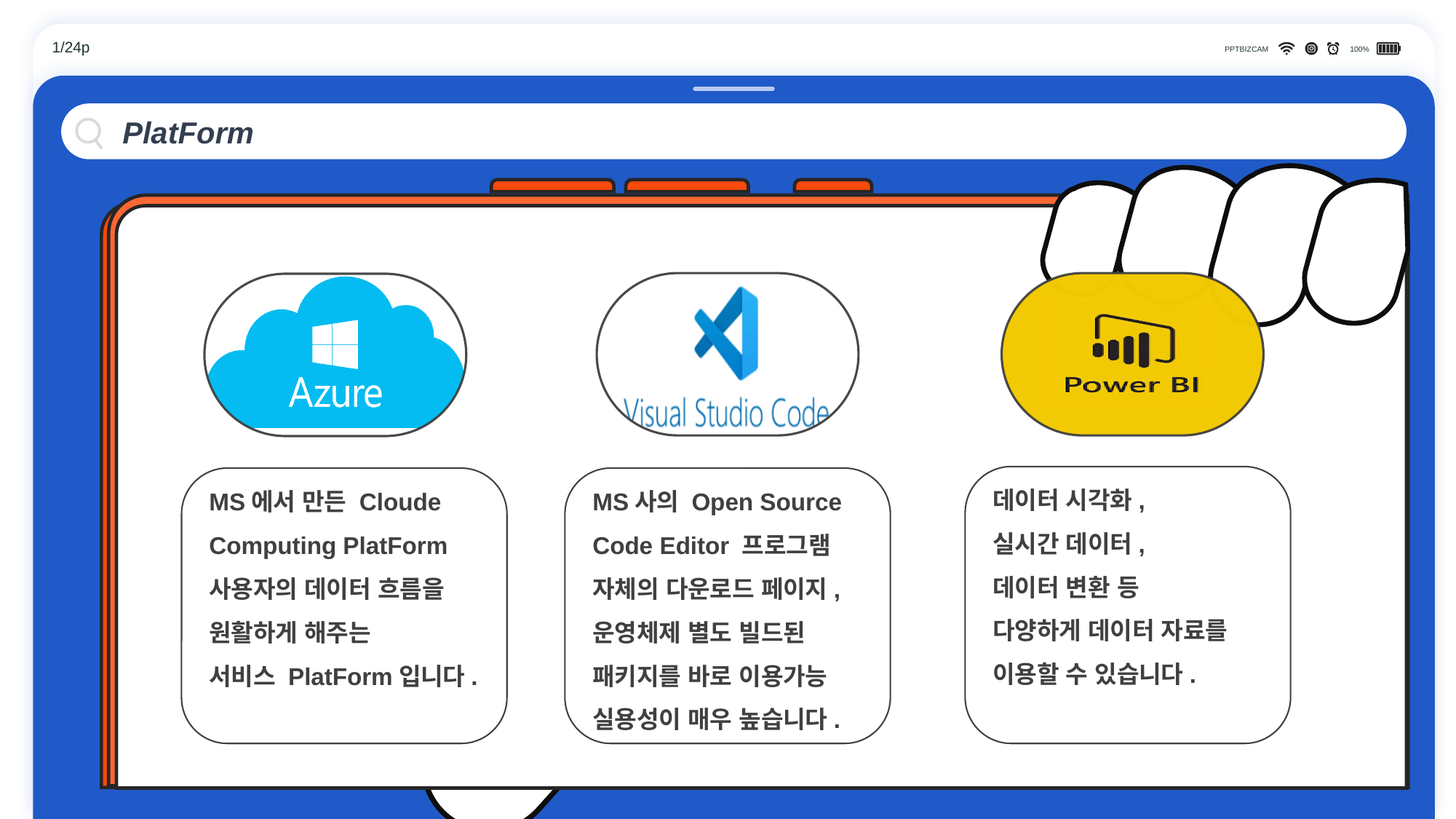

1/24p

PPTBIZCAM
100%

PlatForm

데이터 시각화,
실시간 데이터,
데이터 변환 등
다양하게 데이터 자료를
이용할 수 있습니다.
MS에서 만든 Cloude
Computing PlatForm
사용자의 데이터 흐름을
원활하게 해주는
서비스 PlatForm입니다.
MS사의 Open Source
Code Editor 프로그램
자체의 다운로드 페이지,
운영체제 별도 빌드된
패키지를 바로 이용가능
실용성이 매우 높습니다.